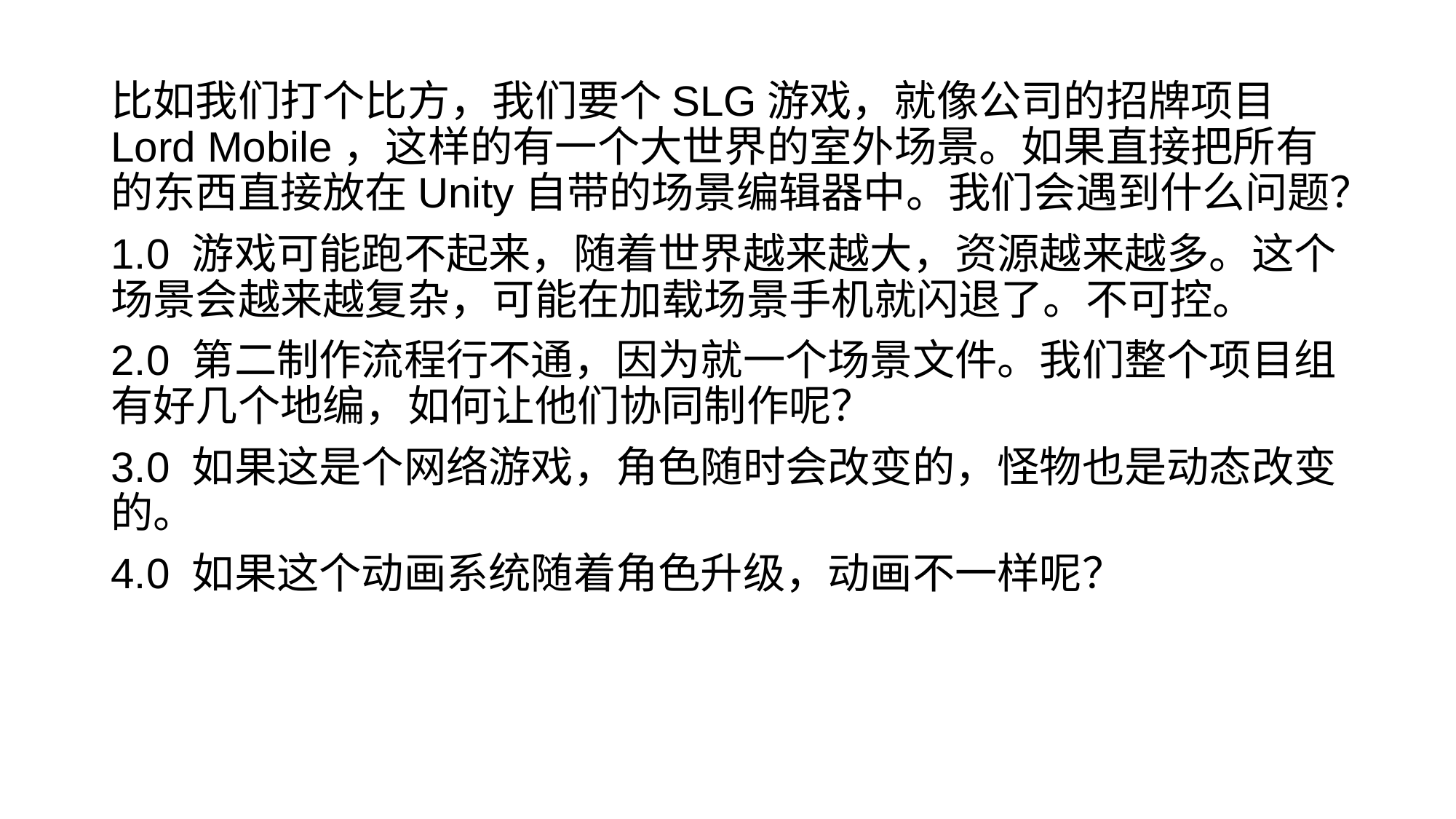

比如我们打个比方，我们要个SLG游戏，就像公司的招牌项目Lord Mobile，这样的有一个大世界的室外场景。如果直接把所有的东西直接放在Unity自带的场景编辑器中。我们会遇到什么问题？
1.0 游戏可能跑不起来，随着世界越来越大，资源越来越多。这个场景会越来越复杂，可能在加载场景手机就闪退了。不可控。
2.0 第二制作流程行不通，因为就一个场景文件。我们整个项目组有好几个地编，如何让他们协同制作呢？
3.0 如果这是个网络游戏，角色随时会改变的，怪物也是动态改变的。
4.0 如果这个动画系统随着角色升级，动画不一样呢？